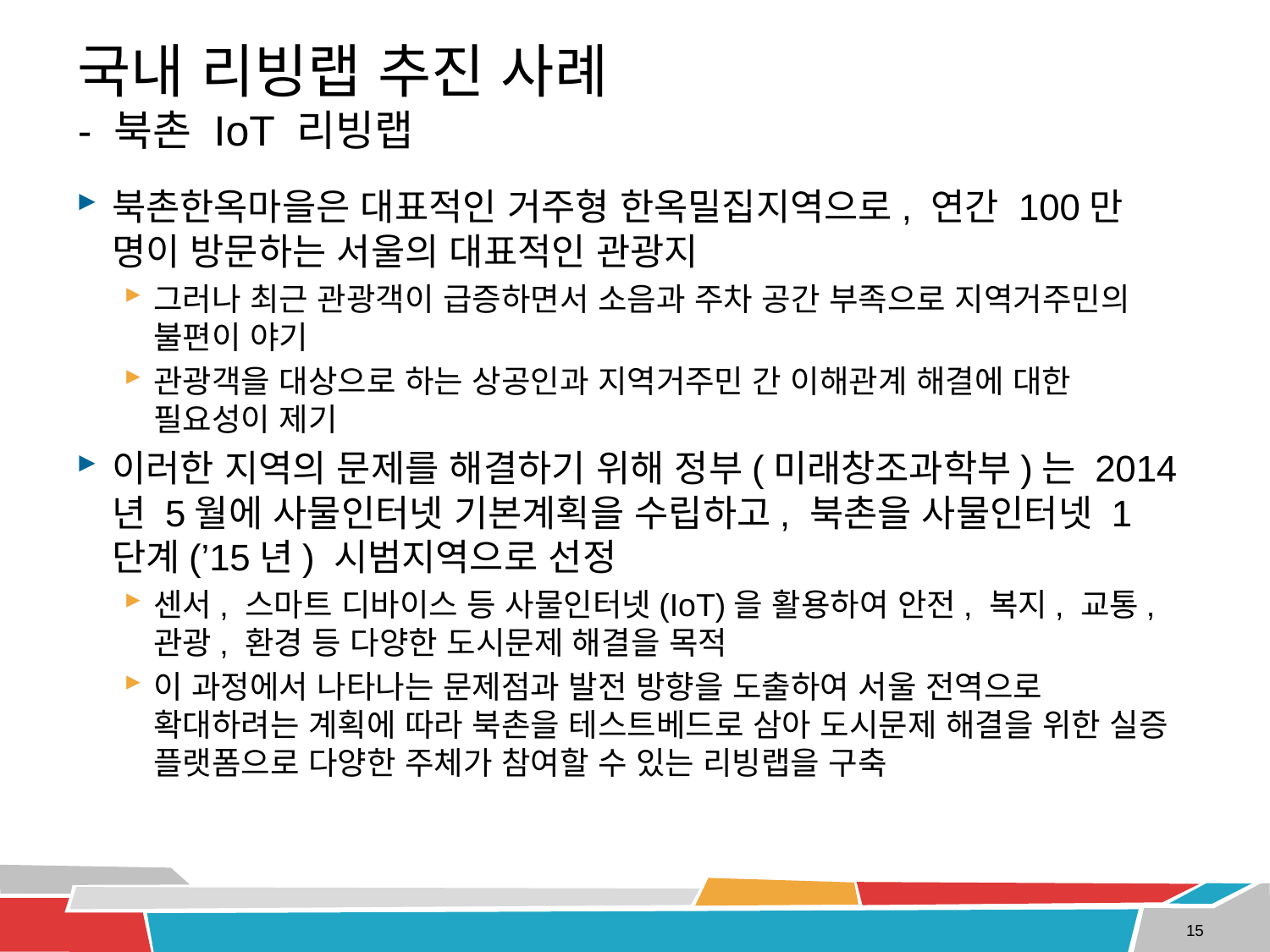

# 국내 리빙랩 추진 사례 - 북촌 IoT 리빙랩
북촌한옥마을은 대표적인 거주형 한옥밀집지역으로, 연간 100만 명이 방문하는 서울의 대표적인 관광지
그러나 최근 관광객이 급증하면서 소음과 주차 공간 부족으로 지역거주민의 불편이 야기
관광객을 대상으로 하는 상공인과 지역거주민 간 이해관계 해결에 대한 필요성이 제기
이러한 지역의 문제를 해결하기 위해 정부(미래창조과학부)는 2014년 5월에 사물인터넷 기본계획을 수립하고, 북촌을 사물인터넷 1단계(’15년) 시범지역으로 선정
센서, 스마트 디바이스 등 사물인터넷(IoT)을 활용하여 안전, 복지, 교통, 관광, 환경 등 다양한 도시문제 해결을 목적
이 과정에서 나타나는 문제점과 발전 방향을 도출하여 서울 전역으로 확대하려는 계획에 따라 북촌을 테스트베드로 삼아 도시문제 해결을 위한 실증 플랫폼으로 다양한 주체가 참여할 수 있는 리빙랩을 구축
15